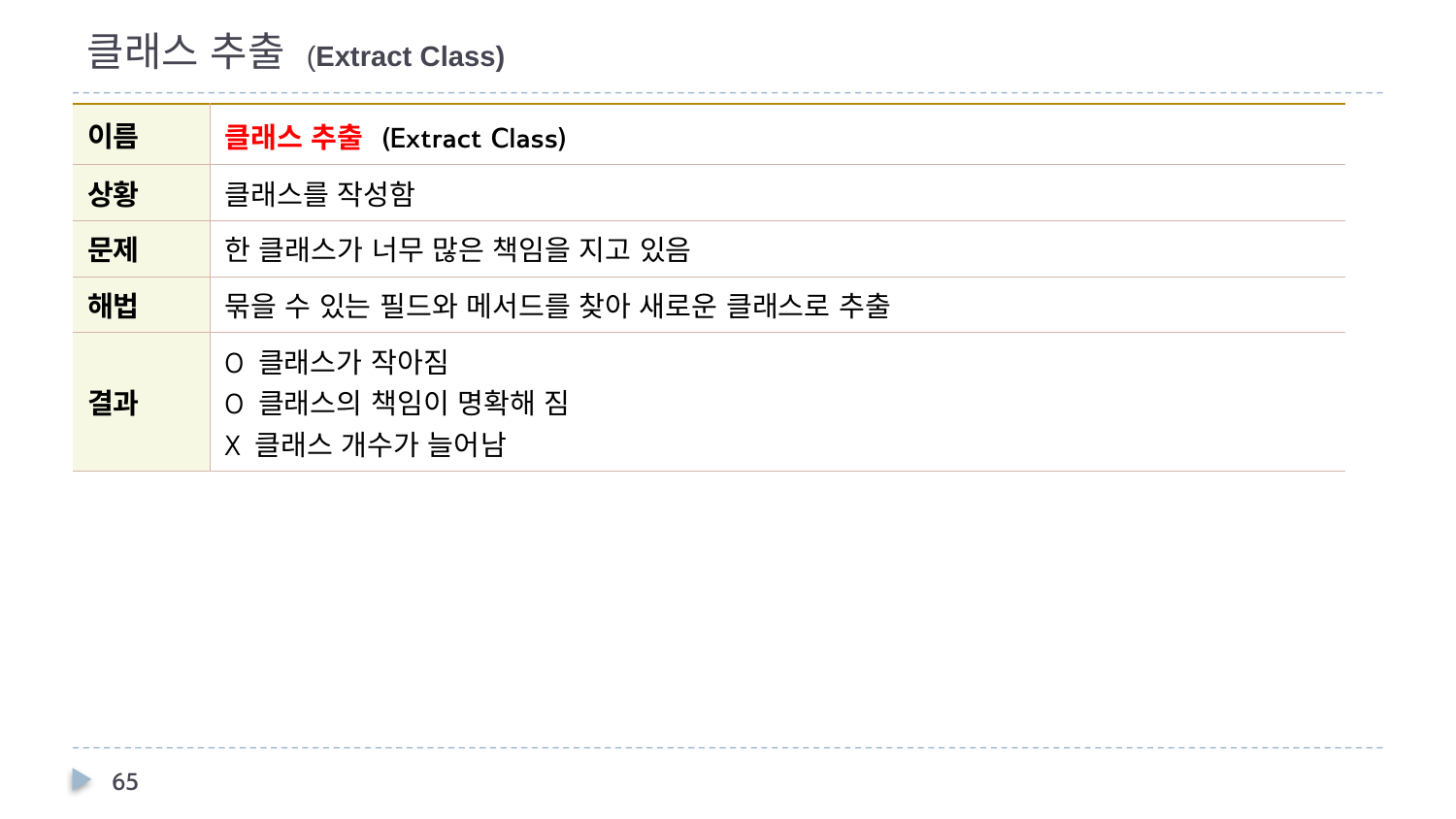

# 클래스 추출 (Extract Class)
| 이름 | 클래스 추출 (Extract Class) |
| --- | --- |
| 상황 | 클래스를 작성함 |
| 문제 | 한 클래스가 너무 많은 책임을 지고 있음 |
| 해법 | 묶을 수 있는 필드와 메서드를 찾아 새로운 클래스로 추출 |
| 결과 | O 클래스가 작아짐 O 클래스의 책임이 명확해 짐 X 클래스 개수가 늘어남 |
65